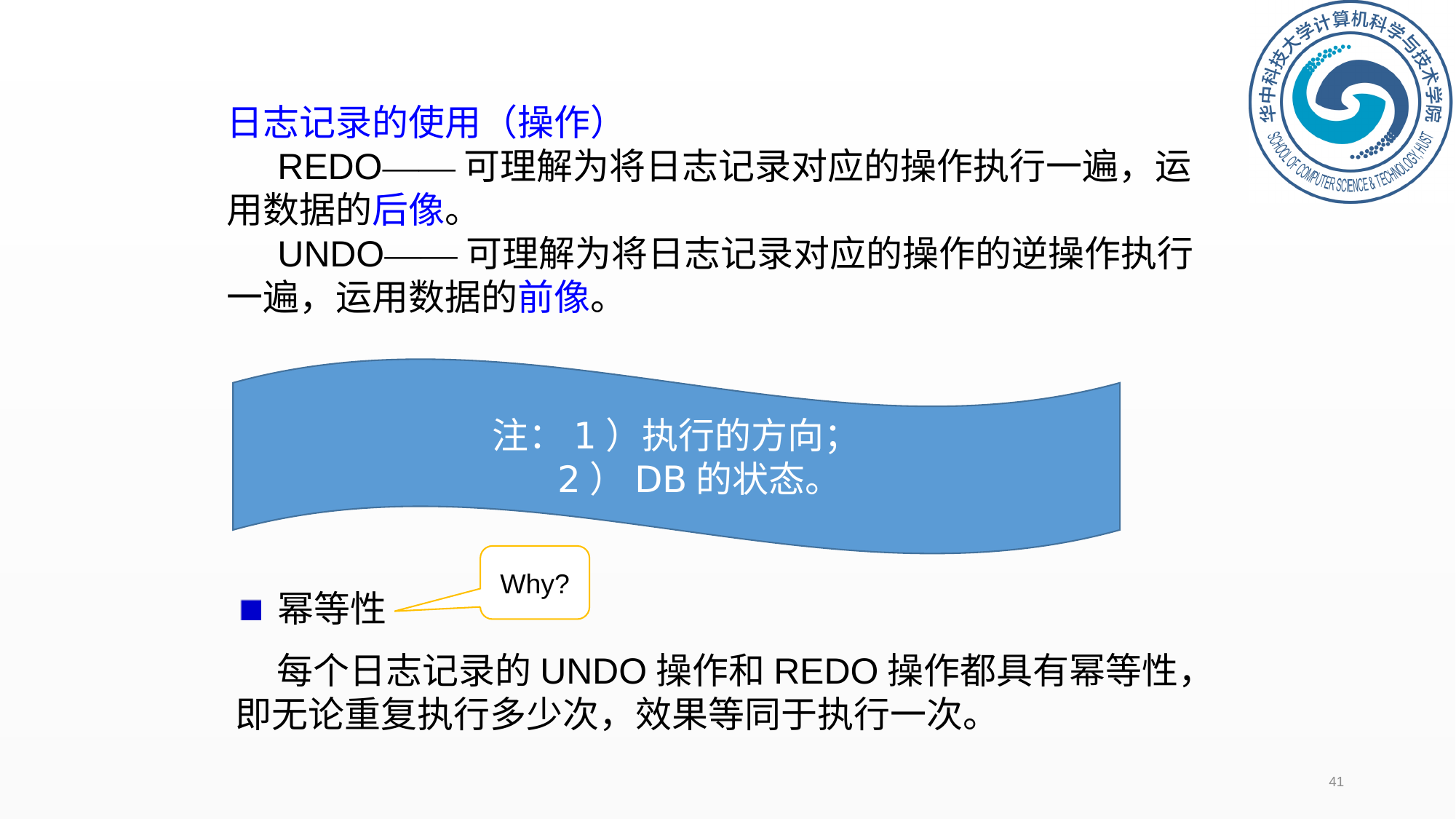

日志记录的使用（操作）
     REDO——可理解为将日志记录对应的操作执行一遍，运用数据的后像。
     UNDO——可理解为将日志记录对应的操作的逆操作执行一遍，运用数据的前像。
注：1）执行的方向；
    2）DB的状态。
Why?
 幂等性
    每个日志记录的UNDO操作和REDO操作都具有幂等性，即无论重复执行多少次，效果等同于执行一次。
41